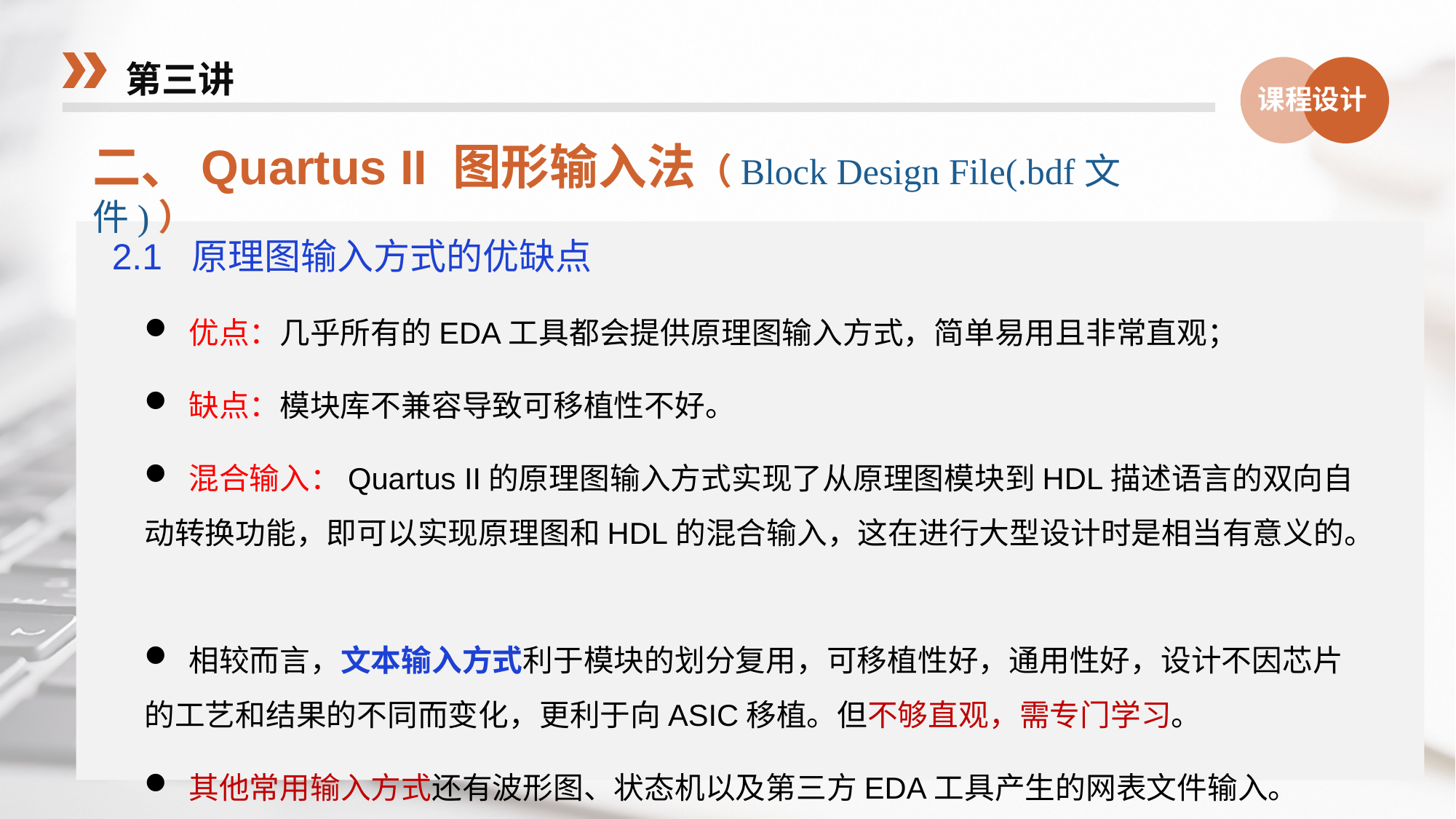

第三讲

课程设计

二、Quartus II 图形输入法（Block Design File(.bdf文件)）

2.1  原理图输入方式的优缺点
 优点：几乎所有的EDA工具都会提供原理图输入方式，简单易用且非常直观；
 缺点：模块库不兼容导致可移植性不好。
 混合输入：Quartus II的原理图输入方式实现了从原理图模块到HDL描述语言的双向自动转换功能，即可以实现原理图和HDL的混合输入，这在进行大型设计时是相当有意义的。
 相较而言，文本输入方式利于模块的划分复用，可移植性好，通用性好，设计不因芯片的工艺和结果的不同而变化，更利于向ASIC移植。但不够直观，需专门学习。
 其他常用输入方式还有波形图、状态机以及第三方EDA工具产生的网表文件输入。